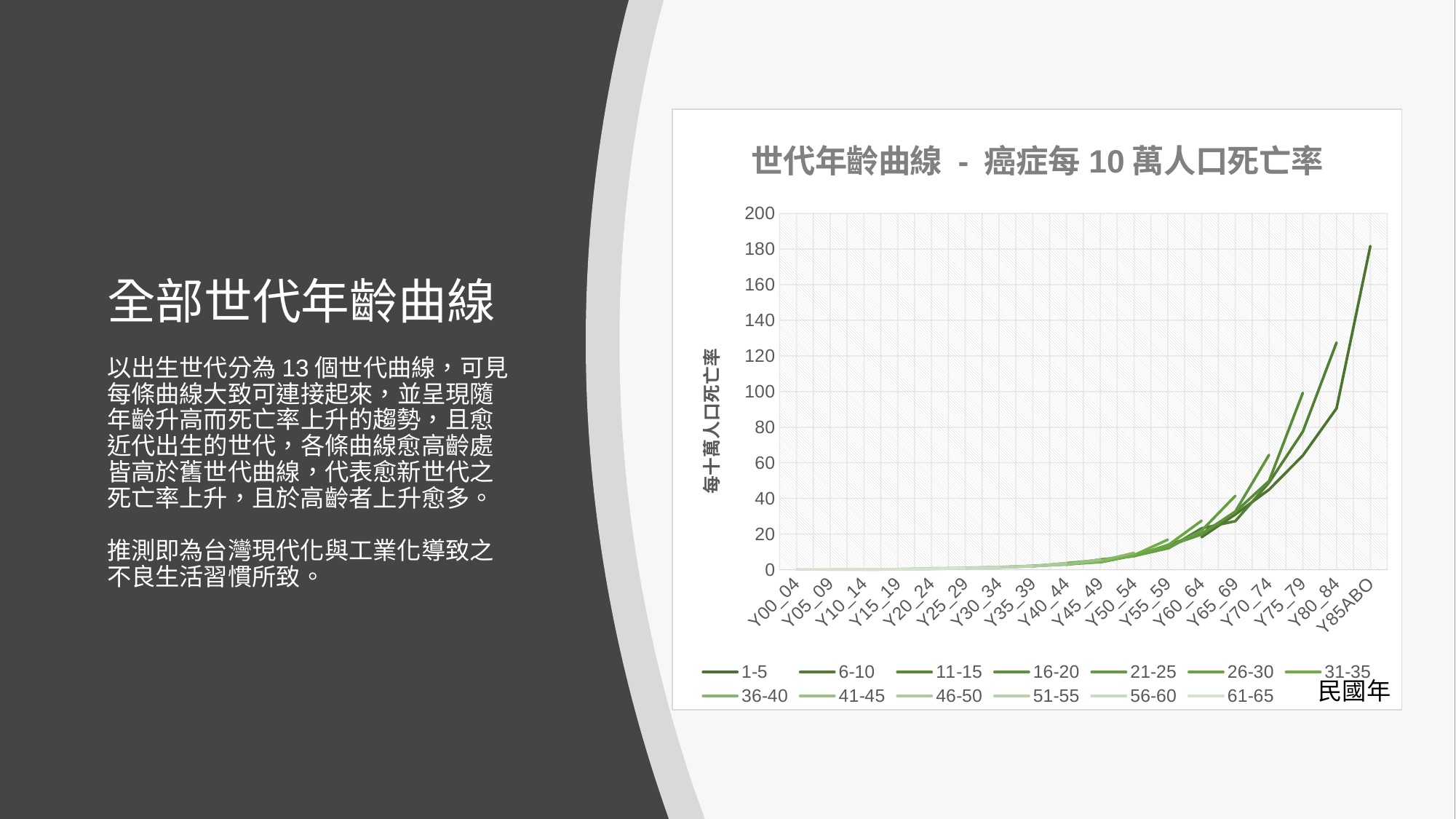

### Chart: 世代年齡曲線 - 癌症每10萬人口死亡率

| Category | 1-5 | 6-10 | 11-15 | 16-20 | 21-25 | 26-30 | 31-35 | 36-40 | 41-45 | 46-50 | 51-55 | 56-60 | 61-65 |
|---|---|---|---|---|---|---|---|---|---|---|---|---|---|
| Y00_04 | None | None | None | None | None | None | None | None | None | None | None | None | 0.17524375310783843 |
| Y05_09 | None | None | None | None | None | None | None | None | None | None | None | 0.0917823489693403 | 0.07508428747585504 |
| Y10_14 | None | None | None | None | None | None | None | None | None | None | 0.050437945111713234 | 0.09181993070961962 | 0.07528195916781816 |
| Y15_19 | None | None | None | None | None | None | None | None | None | 0.3144611975755909 | 0.24268429457970192 | 0.21494757735656242 | 0.15140956628351215 |
| Y20_24 | None | None | None | None | None | None | None | None | 0.6929411652420189 | 0.6965041044225072 | 0.5474140943821983 | 0.3488985171197319 | 0.489879631131524 |
| Y25_29 | None | None | None | None | None | None | None | 1.046094652052322 | 0.9177339313766448 | 0.8801399554550168 | 0.729978339177958 | 0.8319795898767012 | 0.8442984307671997 |
| Y30_34 | None | None | None | None | None | None | 1.3252803315252875 | 1.4211171834693177 | 1.2513548775828451 | 1.363940912738079 | 1.1957220807082252 | 1.4312955167645451 | None |
| Y35_39 | None | None | None | None | None | 1.9120082160392073 | 2.145595796192673 | 2.0389031034185745 | 1.9616089802733467 | 1.8873065524910242 | 2.0788135678207182 | None | None |
| Y40_44 | None | None | None | None | 2.7818103550297253 | 3.682088043238641 | 3.0315012521418216 | 3.027661153835358 | 3.0766461148092072 | 3.5941772275098782 | None | None | None |
| Y45_49 | None | None | None | 4.180476086118846 | 5.736030295880349 | 5.427852272761693 | 4.254006979466844 | 4.933203674788264 | 5.695890083984066 | None | None | None | None |
| Y50_54 | None | None | 7.5927185828790185 | 7.904629303132989 | 7.661468232366628 | 7.667827724193677 | 8.148194602690827 | 9.410318169737504 | None | None | None | None | None |
| Y55_59 | None | 11.816020576692612 | 13.827467858210104 | 13.256186642604764 | 11.985007142677643 | 13.606857856359605 | 16.851580602752033 | None | None | None | None | None | None |
| Y60_64 | 18.220627964577055 | 23.180281755843826 | 20.17923484665583 | 19.785854103608624 | 21.916020446164037 | 27.463277841276287 | None | None | None | None | None | None | None |
| Y65_69 | 31.043361548875797 | 27.237938464867636 | 32.400342157698894 | 32.657978853381984 | 41.444512699900976 | None | None | None | None | None | None | None | None |
| Y70_74 | 44.94019228813882 | 48.85641100804735 | 49.79801962374613 | 64.41422106390631 | None | None | None | None | None | None | None | None | None |
| Y75_79 | 64.04782237403928 | 77.49619093483581 | 99.24359284108016 | None | None | None | None | None | None | None | None | None | None |
| Y80_84 | 90.58020271010373 | 127.50141382616138 | None | None | None | None | None | None | None | None | None | None | None |
| Y85ABO | 181.63505987070337 | None | None | None | None | None | None | None | None | None | None | None | None |
# 全部世代年齡曲線
以出生世代分為13個世代曲線，可見每條曲線大致可連接起來，並呈現隨年齡升高而死亡率上升的趨勢，且愈近代出生的世代，各條曲線愈高齡處皆高於舊世代曲線，代表愈新世代之死亡率上升，且於高齡者上升愈多。
推測即為台灣現代化與工業化導致之不良生活習慣所致。
民國年